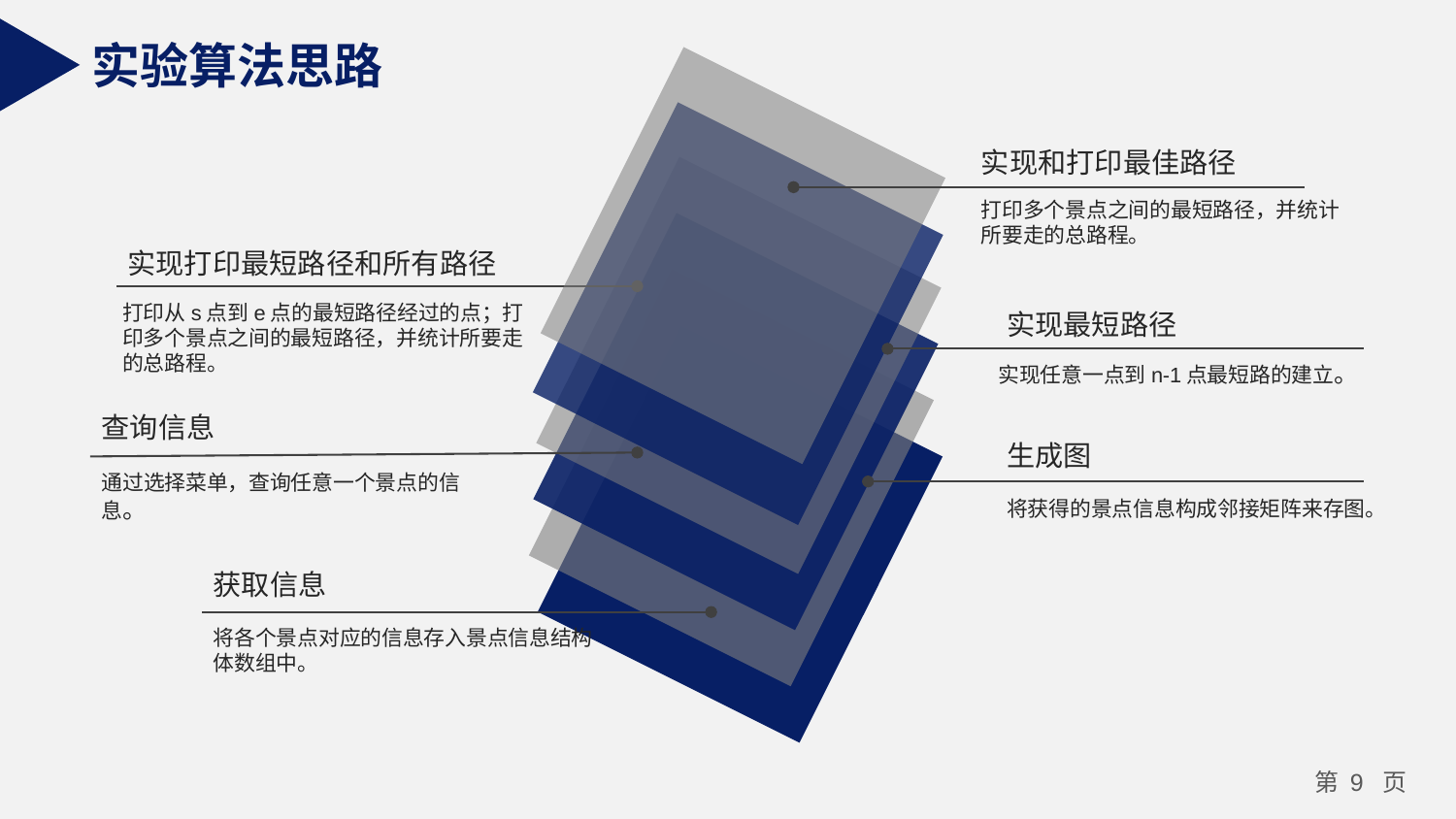

实验算法思路

实现和打印最佳路径

打印多个景点之间的最短路径，并统计所要走的总路程。

实现打印最短路径和所有路径

打印从s点到e点的最短路径经过的点；打印多个景点之间的最短路径，并统计所要走的总路程。
实现最短路径

实现任意一点到n-1点最短路的建立。

查询信息
生成图
通过选择菜单，查询任意一个景点的信息。
将获得的景点信息构成邻接矩阵来存图。
获取信息
将各个景点对应的信息存入景点信息结构体数组中。